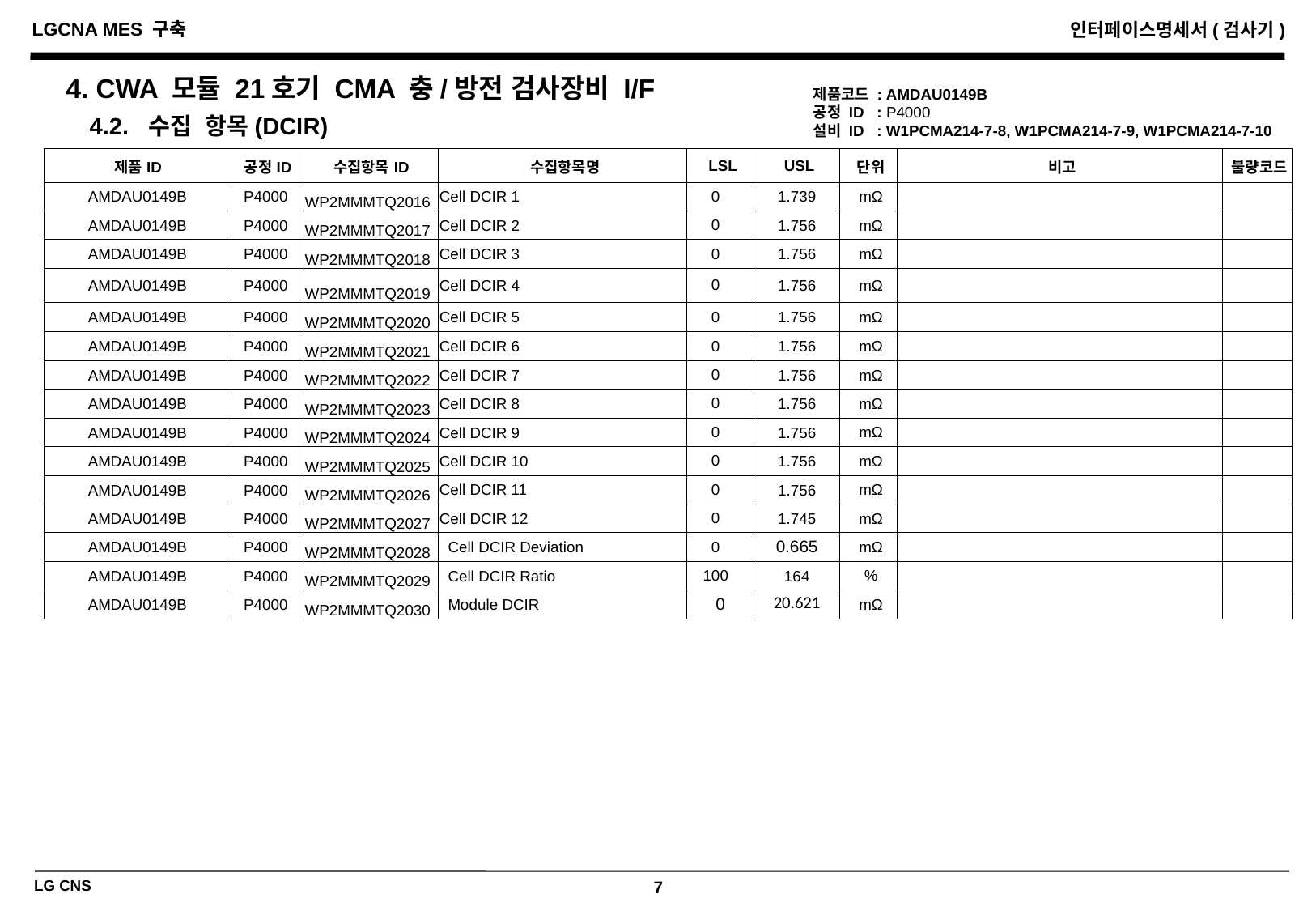

4. CWA 모듈 21호기 CMA 충/방전 검사장비 I/F
제품코드 : AMDAU0149B
공정 ID   : P4000
설비 ID   : W1PCMA214-7-8, W1PCMA214-7-9, W1PCMA214-7-10

4.2.  수집  항목(DCIR)
| 제품ID | 공정ID | 수집항목ID | 수집항목명 | LSL | USL | 단위 | 비고 | 불량코드 |
| --- | --- | --- | --- | --- | --- | --- | --- | --- |
| AMDAU0149B | P4000 | WP2MMMTQ2016 | Cell DCIR 1 | 0 | 1.739 | mΩ |  |  |
| AMDAU0149B | P4000 | WP2MMMTQ2017 | Cell DCIR 2 | 0 | 1.756 | mΩ |  |  |
| AMDAU0149B | P4000 | WP2MMMTQ2018 | Cell DCIR 3 | 0 | 1.756 | mΩ |  |  |
| AMDAU0149B | P4000 | WP2MMMTQ2019 | Cell DCIR 4 | 0 | 1.756 | mΩ |  |  |
| AMDAU0149B | P4000 | WP2MMMTQ2020 | Cell DCIR 5 | 0 | 1.756 | mΩ |  |  |
| AMDAU0149B | P4000 | WP2MMMTQ2021 | Cell DCIR 6 | 0 | 1.756 | mΩ |  |  |
| AMDAU0149B | P4000 | WP2MMMTQ2022 | Cell DCIR 7 | 0 | 1.756 | mΩ |  |  |
| AMDAU0149B | P4000 | WP2MMMTQ2023 | Cell DCIR 8 | 0 | 1.756 | mΩ |  |  |
| AMDAU0149B | P4000 | WP2MMMTQ2024 | Cell DCIR 9 | 0 | 1.756 | mΩ |  |  |
| AMDAU0149B | P4000 | WP2MMMTQ2025 | Cell DCIR 10 | 0 | 1.756 | mΩ |  |  |
| AMDAU0149B | P4000 | WP2MMMTQ2026 | Cell DCIR 11 | 0 | 1.756 | mΩ |  |  |
| AMDAU0149B | P4000 | WP2MMMTQ2027 | Cell DCIR 12 | 0 | 1.745 | mΩ |  |  |
| AMDAU0149B | P4000 | WP2MMMTQ2028 | Cell DCIR Deviation | 0 | 0.665 | mΩ |  |  |
| AMDAU0149B | P4000 | WP2MMMTQ2029 | Cell DCIR Ratio | 100 | 164 | % |  |  |
| AMDAU0149B | P4000 | WP2MMMTQ2030 | Module DCIR | 0 | 20.621 | mΩ |  |  |